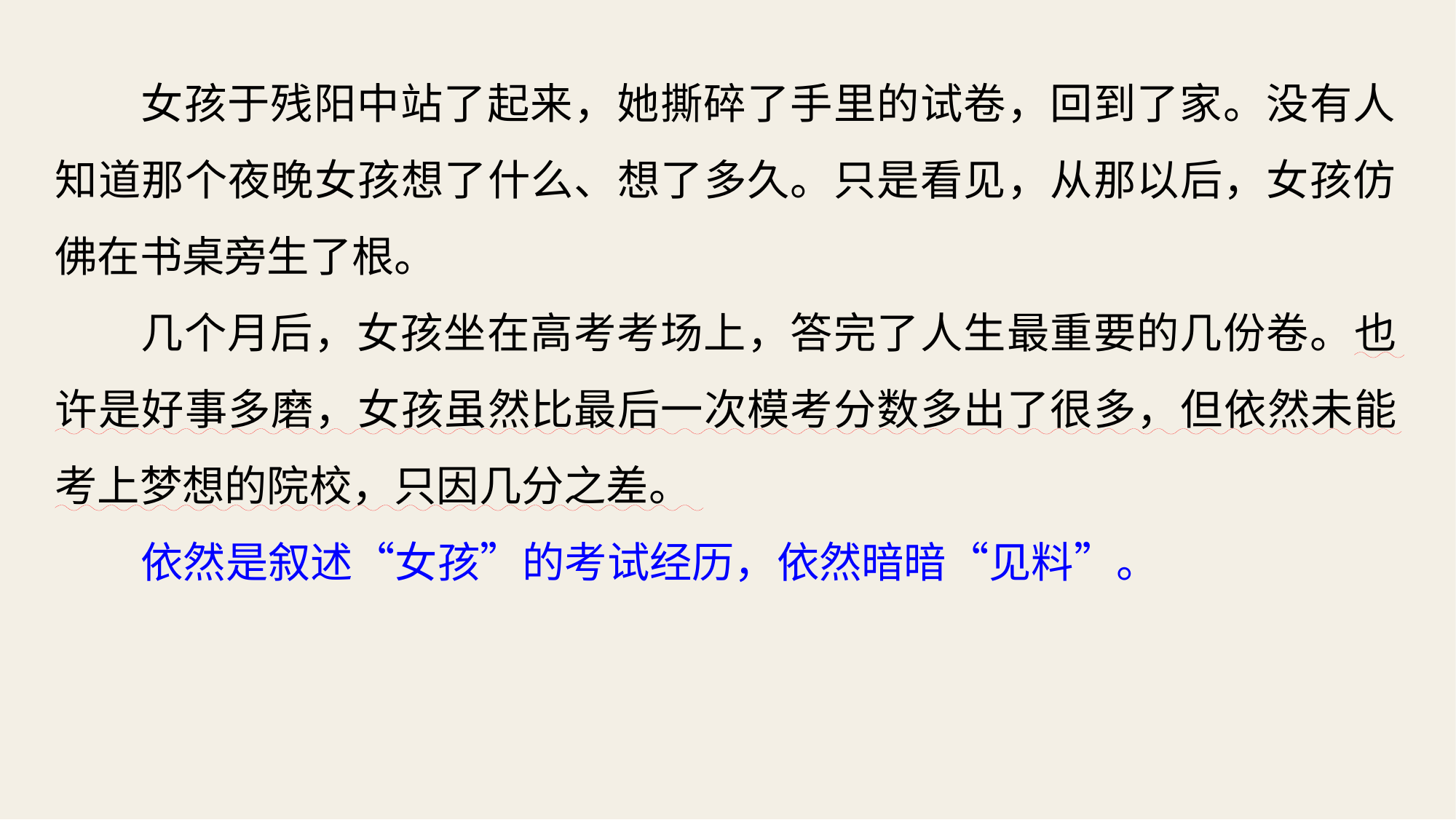

女孩于残阳中站了起来，她撕碎了手里的试卷，回到了家。没有人知道那个夜晚女孩想了什么、想了多久。只是看见，从那以后，女孩仿佛在书桌旁生了根。
几个月后，女孩坐在高考考场上，答完了人生最重要的几份卷。也许是好事多磨，女孩虽然比最后一次模考分数多出了很多，但依然未能考上梦想的院校，只因几分之差。
依然是叙述“女孩”的考试经历，依然暗暗“见料”。